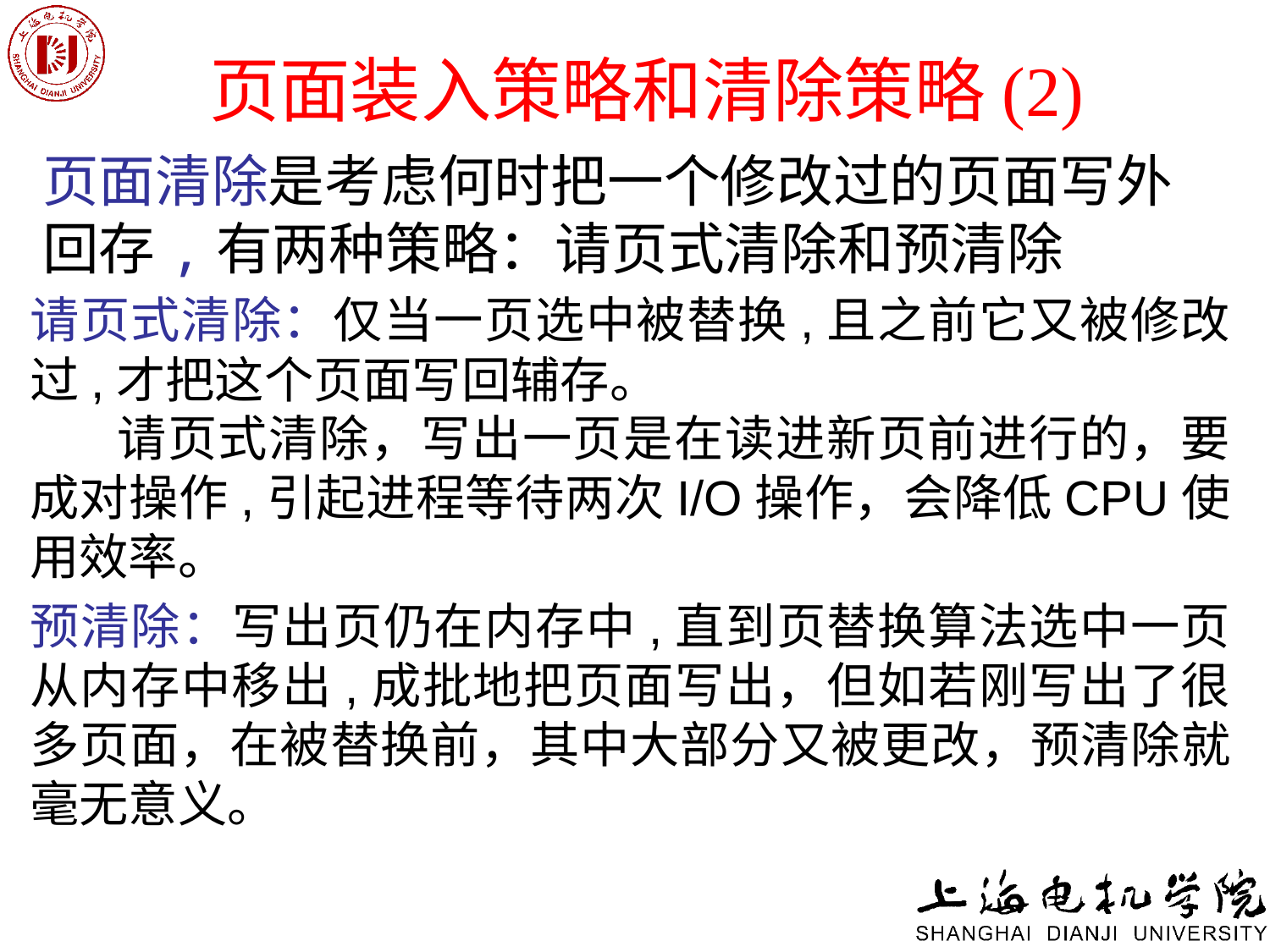

# 页面装入策略和清除策略(2)
页面清除是考虑何时把一个修改过的页面写外回存,有两种策略：请页式清除和预清除
请页式清除：仅当一页选中被替换,且之前它又被修改过,才把这个页面写回辅存。
      请页式清除，写出一页是在读进新页前进行的，要成对操作,引起进程等待两次I/O操作，会降低CPU使用效率。
预清除：写出页仍在内存中,直到页替换算法选中一页从内存中移出,成批地把页面写出，但如若刚写出了很多页面，在被替换前，其中大部分又被更改，预清除就毫无意义。